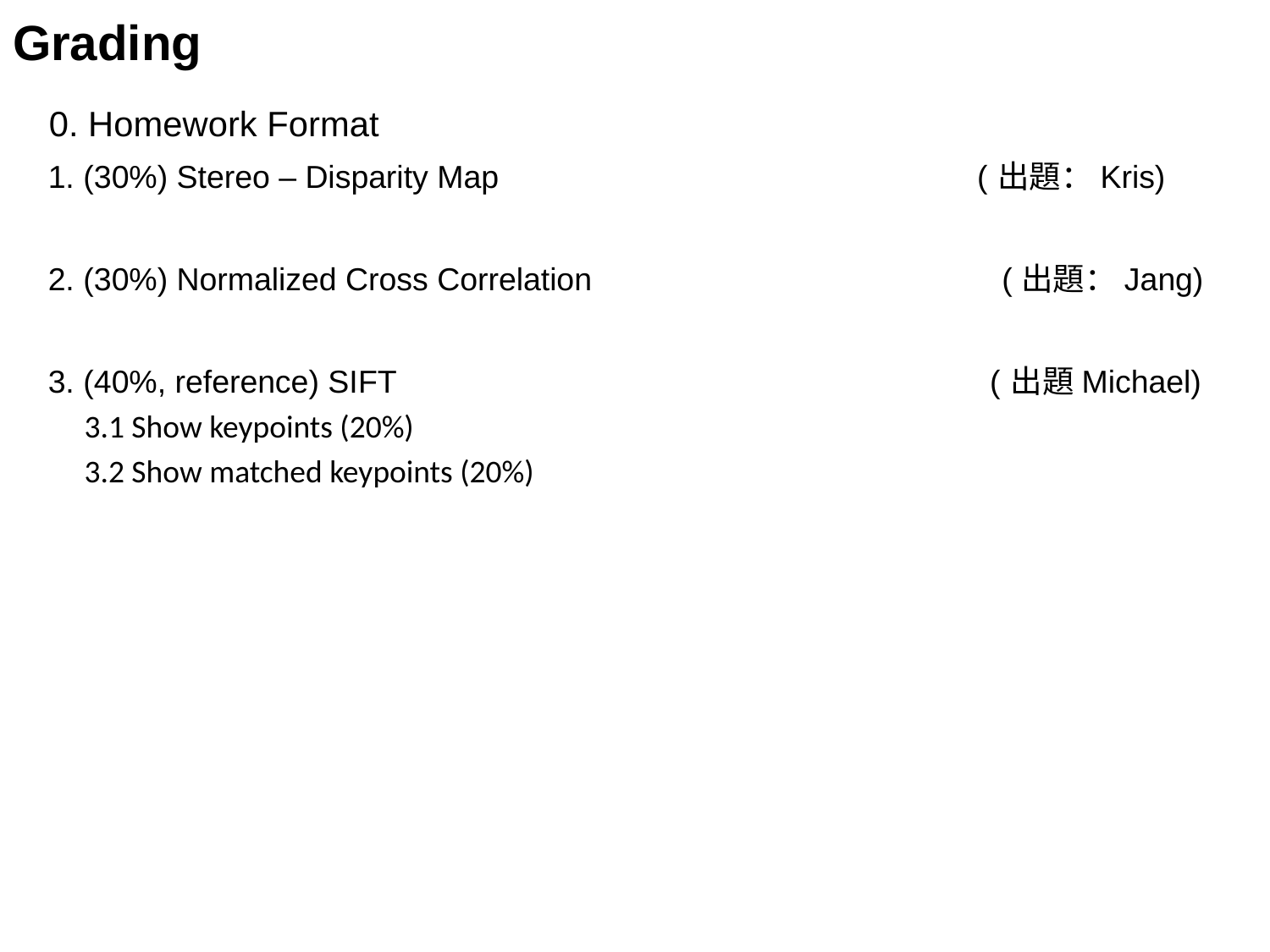

# Grading
 0. Homework Format
 1. (30%) Stereo – Disparity Map                                                      (出題：Kris)

 2. (30%) Normalized Cross Correlation	                                     (出題：Jang)

 3. (40%, reference) SIFT                                                                   (出題Michael)
3.1 Show keypoints (20%)
3.2 Show matched keypoints (20%)